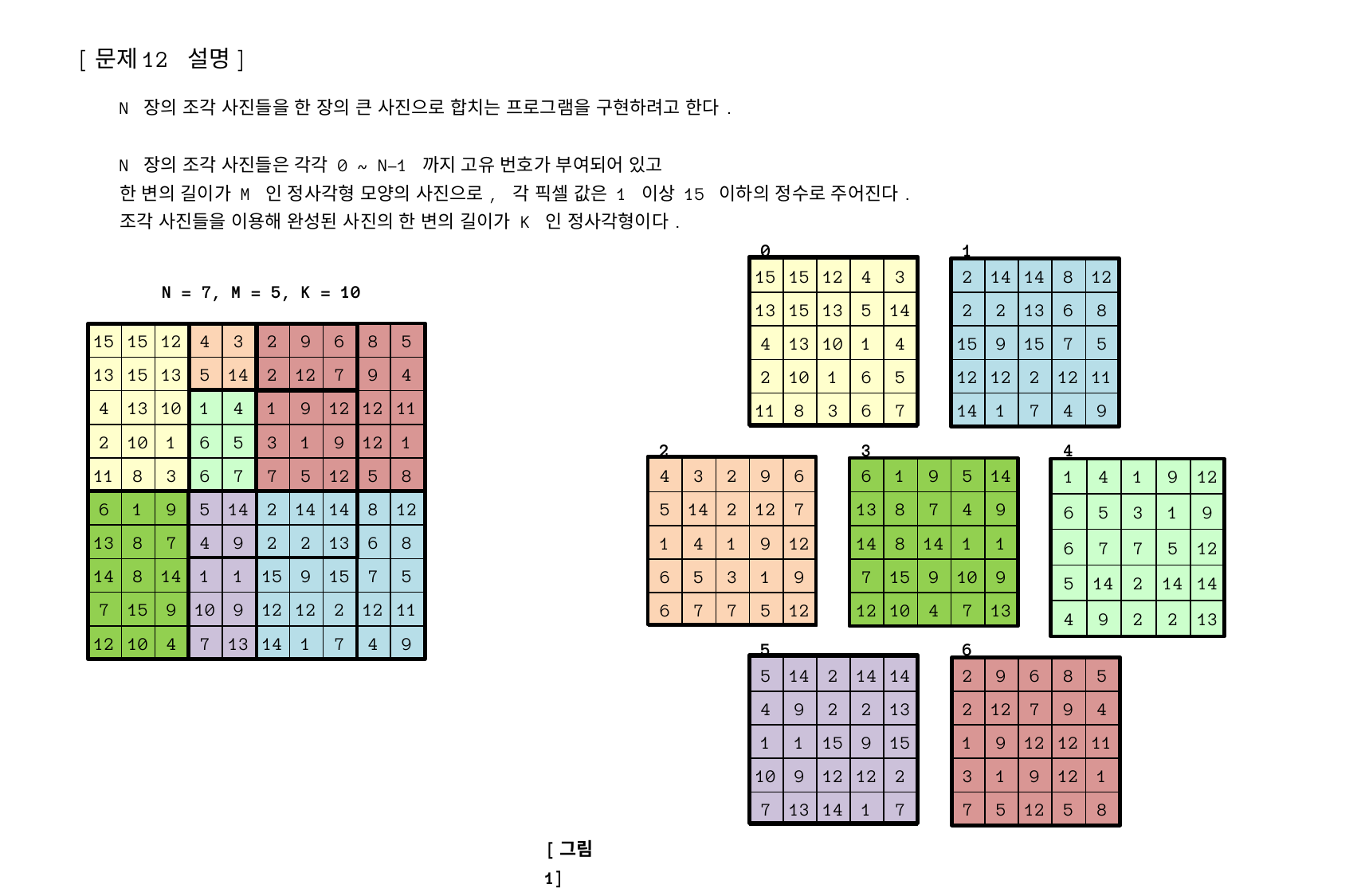

[문제12 설명]
N 장의 조각 사진들을 한 장의 큰 사진으로 합치는 프로그램을 구현하려고 한다.

N 장의 조각 사진들은 각각 0 ~ N-1 까지 고유 번호가 부여되어 있고
한 변의 길이가 M 인 정사각형 모양의 사진으로, 각 픽셀 값은 1 이상 15 이하의 정수로 주어진다.
조각 사진들을 이용해 완성된 사진의 한 변의 길이가 K 인 정사각형이다.
0
1

15
15
12
4
3
2
14
14
8
12
N = 7, M = 5, K = 10
13
15
13
5
14
2
2
13
6
8

15
15
12
4

3
2
9
6
8
5
4
13
10
1
4
15
9
15
7
5
13
15
13
5
14
2
12
7
9
4
2
10
1
6
5
12
12
2
12
11

4
13
10
1
4
1
9
12
12
11
11
8
3
6
7
14
1
7
4
9
2
10
1
6
5
3
1
9
12
1
2
3
4

4
3
2
9
6
5
14
2
12
7
1
4
1
9
12
6
5
3
1
9
6
7
7
5
12
11
8
3
6
7
7
5
12
5
8

6
1
9
5
14
1
4
1
9
12

6
5
3
1
9
6
7
7
5
12
5
14
2
14
14
4
9
2
2
13

6
1
9
5
14
2
14
14
8
12
13
8
7
4
9
13
8
7
4
9
2
2
13
6
8
14
8
14
1
1
14
8
14
1
1
15
9
15
7
5
7
15
9
10
9
7
15
9
10
9
12
12
2
12
11
12
10
4
7
13
5
6
12
10
4
7
13
14
1
7
4
9

5
14
2
14
14
4
9
2
2
13
1
1
15
9
15
10
9
12
12
2
7
13
14
1
7

2
9
6
8
5
2
12
7
9
4
1
9
12
12
11
3
1
9
12
1
7
5
12
5
8
[그림 1]